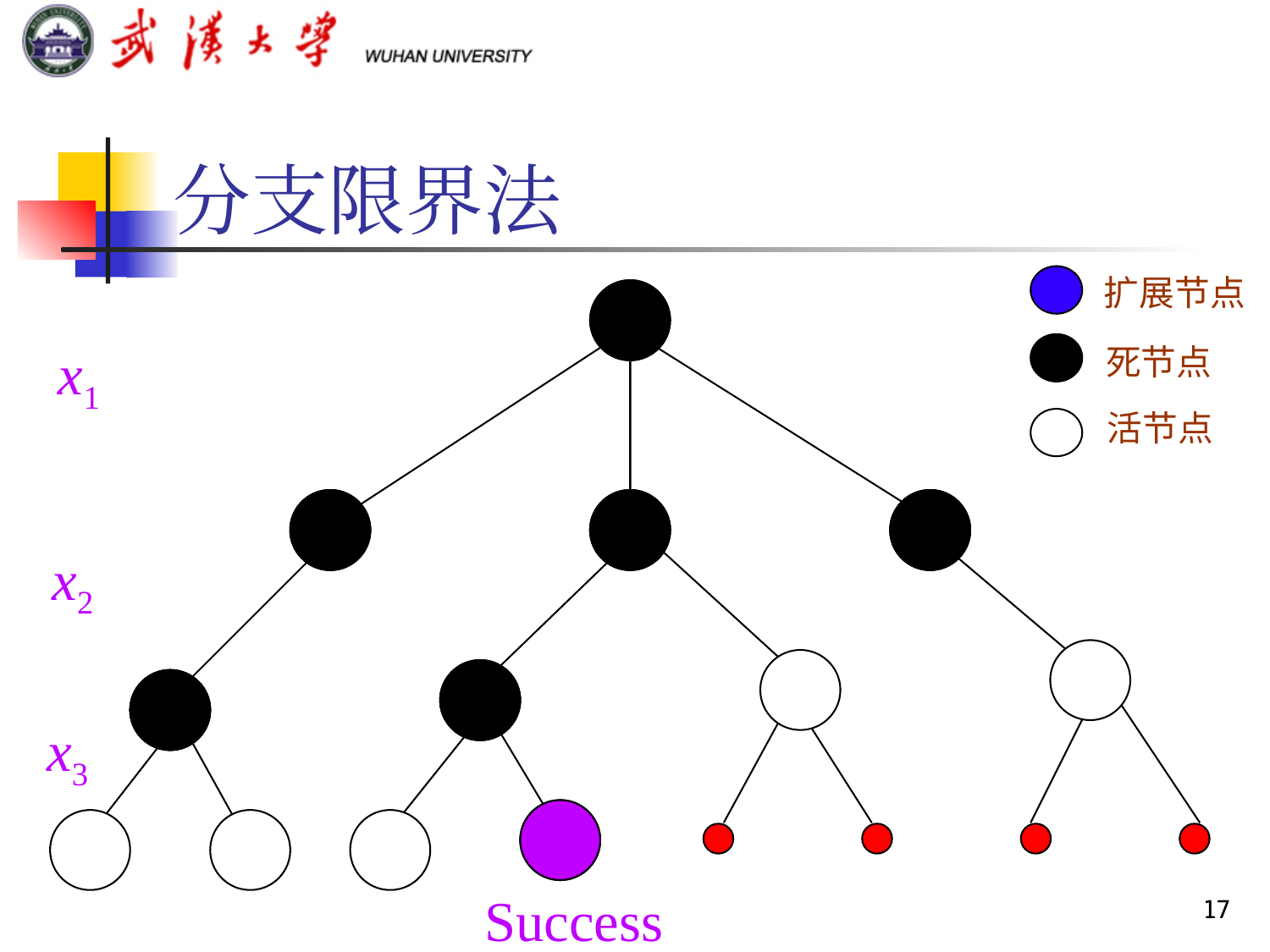

分支限界法
扩展节点

死节点
活节点

x1

x2

x3

17
Success